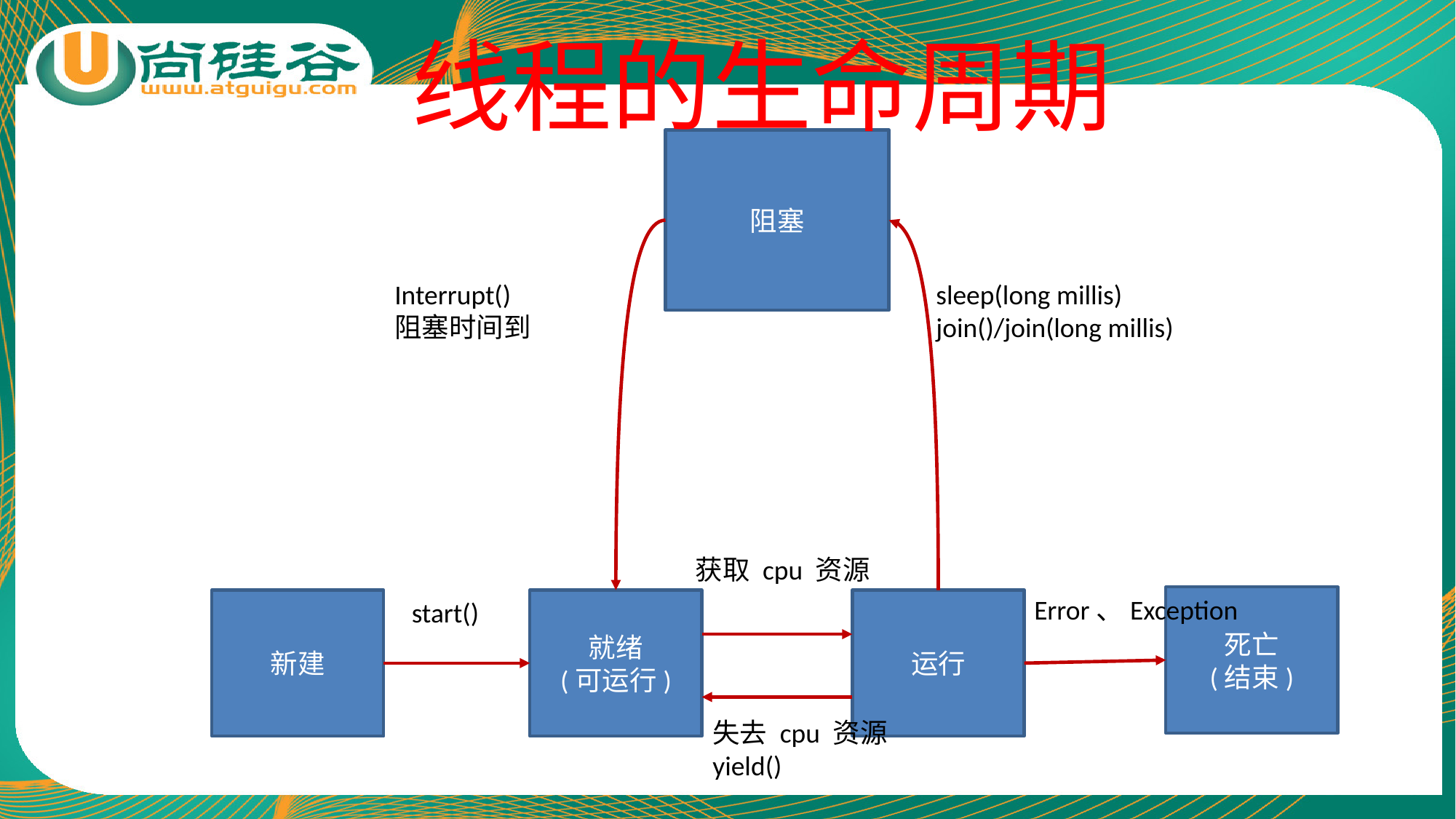

线程的生命周期
阻塞
Interrupt()
阻塞时间到
sleep(long millis)
join()/join(long millis)
获取 cpu 资源
Error、Exception
死亡
(结束)
新建
start()
就绪
(可运行)
运行
失去 cpu 资源
yield()